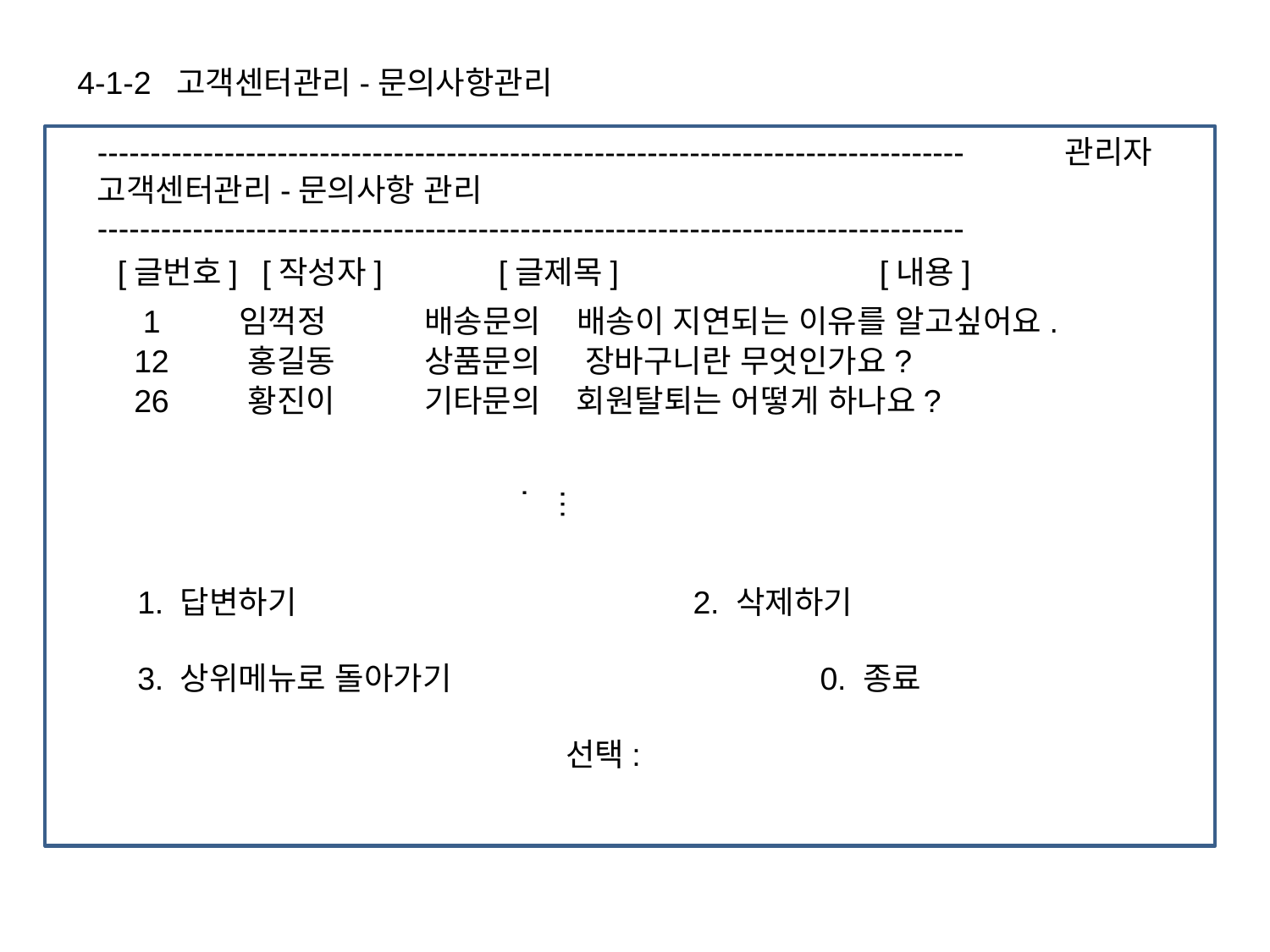

4-1-2  고객센터관리-문의사항관리

----------------------------------------------------------------------------------	        관리자 고객센터관리-문의사항 관리
----------------------------------------------------------------------------------
[글번호]	  [작성자] 	[글제목]			[내용]
    1        임꺽정           배송문의    배송이 지연되는 이유를 알고싶어요.
   12        홍길동          상품문의     장바구니란 무엇인가요?
   26        황진이          기타문의    회원탈퇴는 어떻게 하나요?
….
1. 답변하기				2. 삭제하기

3. 상위메뉴로 돌아가기			0. 종료

				선택: